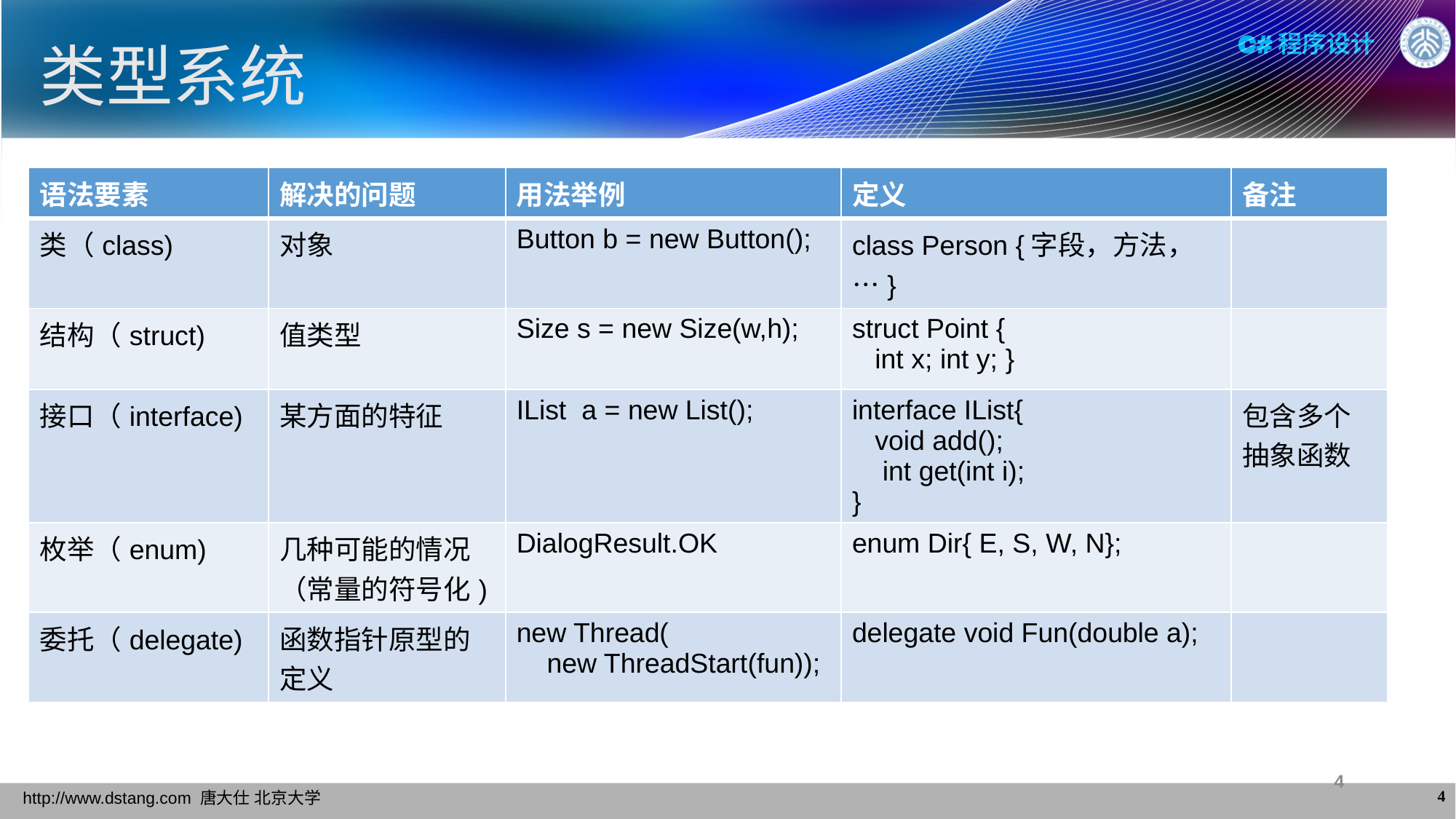

# 类型系统
| 语法要素 | 解决的问题 | 用法举例 | 定义 | 备注 |
| --- | --- | --- | --- | --- |
| 类（class) | 对象 | Button b = new Button(); | class Person {字段，方法，…} |  |
| 结构（struct) | 值类型 | Size s = new Size(w,h); | struct Point { int x; int y; } |  |
| 接口（interface) | 某方面的特征 | IList a = new List(); | interface IList{ void add(); int get(int i); } | 包含多个抽象函数 |
| 枚举（enum) | 几种可能的情况 （常量的符号化) | DialogResult.OK | enum Dir{ E, S, W, N}; |  |
| 委托（delegate) | 函数指针原型的定义 | new Thread( new ThreadStart(fun)); | delegate void Fun(double a); |  |
4